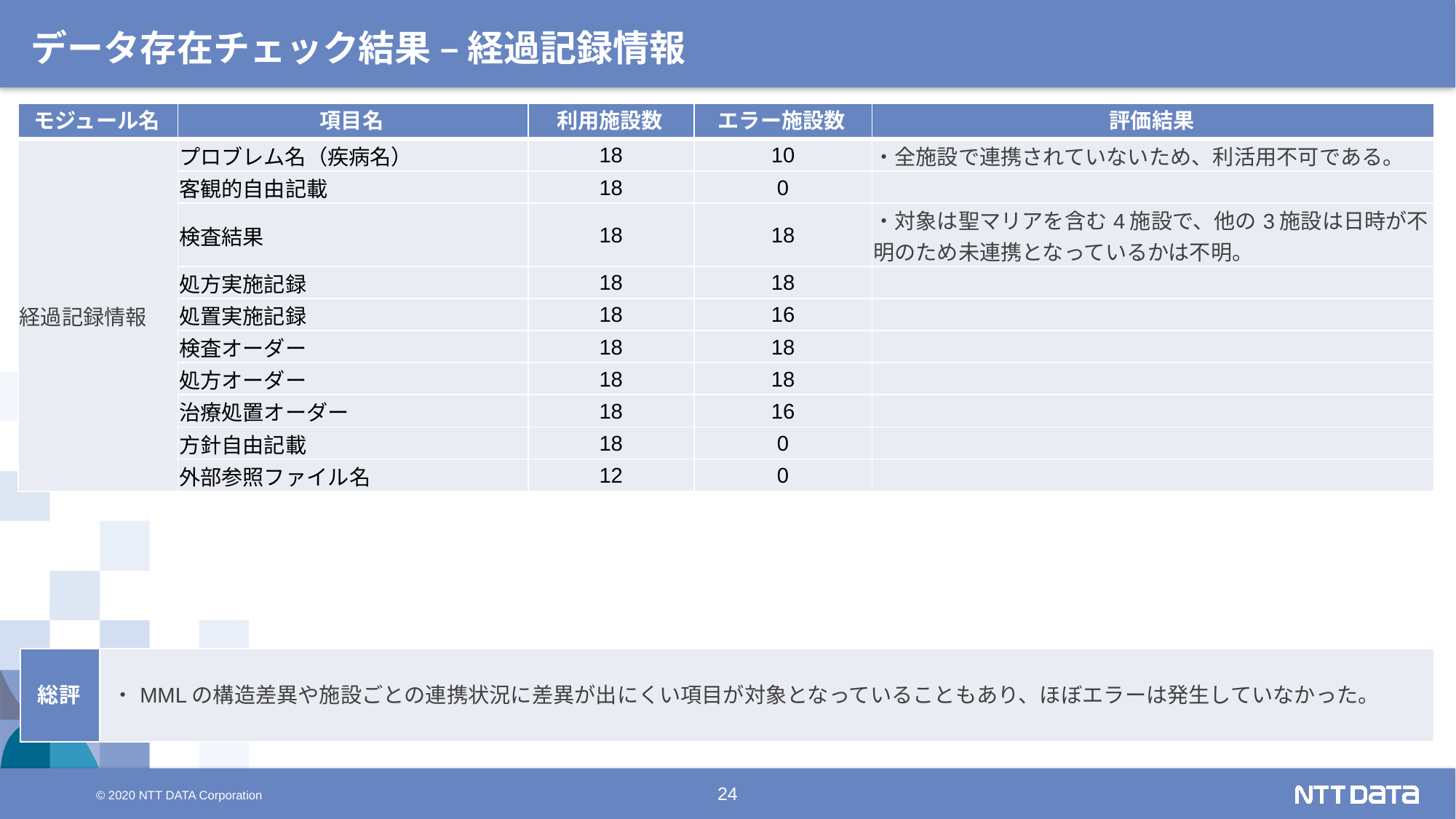

# データ存在チェック結果 – 経過記録情報
| モジュール名 | 項目名 | 利用施設数 | エラー施設数 | 評価結果 |
| --- | --- | --- | --- | --- |
| 経過記録情報 | プロブレム名（疾病名） | 18 | 10 | ・全施設で連携されていないため、利活用不可である。 |
|  | 客観的自由記載 | 18 | 0 |  |
|  | 検査結果 | 18 | 18 | ・対象は聖マリアを含む4施設で、他の3施設は日時が不明のため未連携となっているかは不明。 |
|  | 処方実施記録 | 18 | 18 |  |
|  | 処置実施記録 | 18 | 16 |  |
|  | 検査オーダー | 18 | 18 |  |
|  | 処方オーダー | 18 | 18 |  |
|  | 治療処置オーダー | 18 | 16 |  |
|  | 方針自由記載 | 18 | 0 |  |
|  | 外部参照ファイル名 | 12 | 0 |  |
| 総評 | ・MMLの構造差異や施設ごとの連携状況に差異が出にくい項目が対象となっていることもあり、ほぼエラーは発生していなかった。 |
| --- | --- |